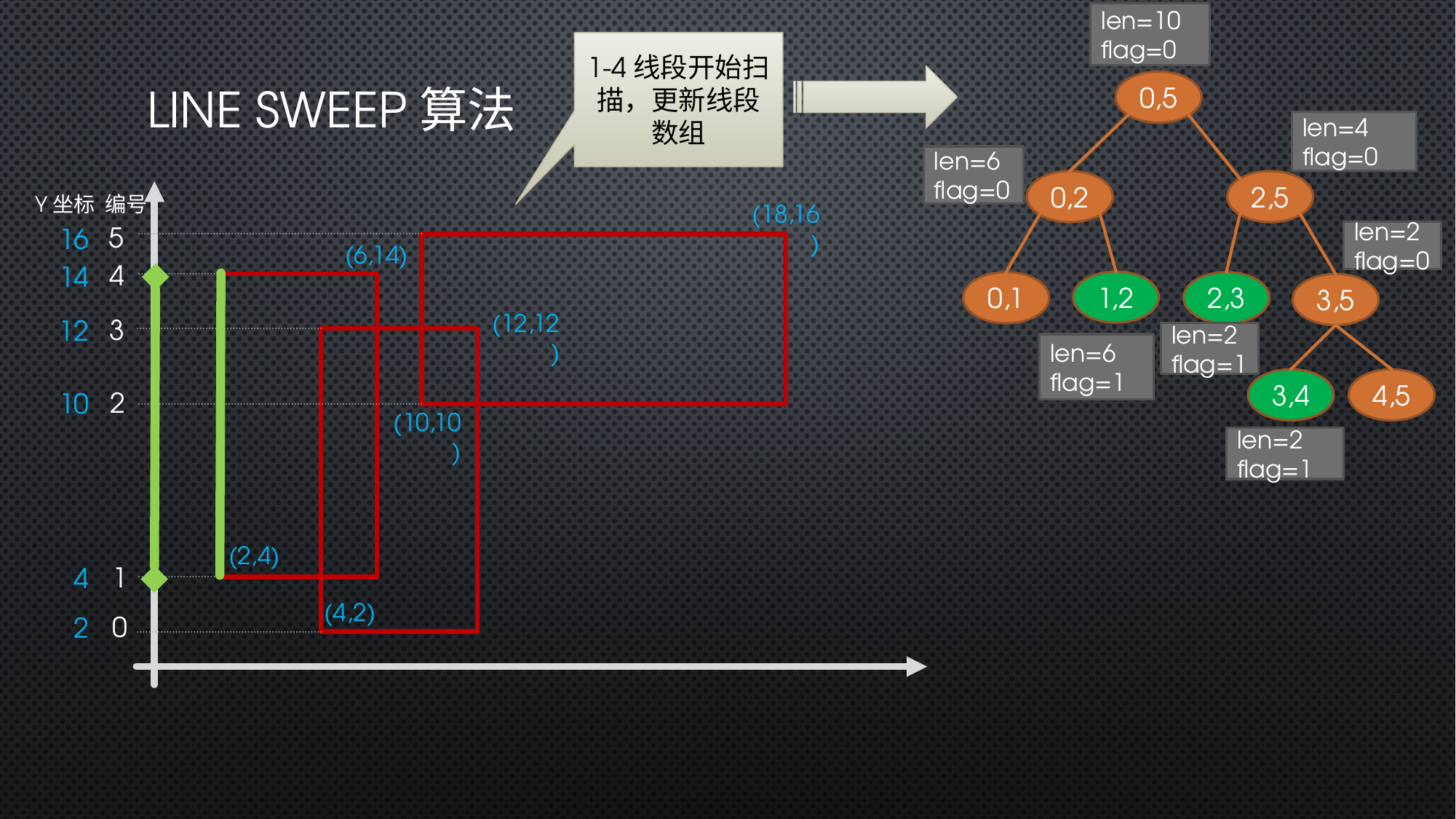

len=10
flag=0
1-4线段开始扫描，更新线段数组

0,5
# Line Sweep算法
len=4
flag=0
len=6
flag=0
0,2
2,5
Y坐标  编号
5
4
3
2
1
0
16
14
12
10
4
2
(18,16)
len=2
flag=0

(6,14)
1,2
0,1
2,3

3,5
(12,12)
len=2
flag=1

len=6
flag=1
3,4
4,5
(10,10)
len=2
flag=1
(2,4)
(4,2)